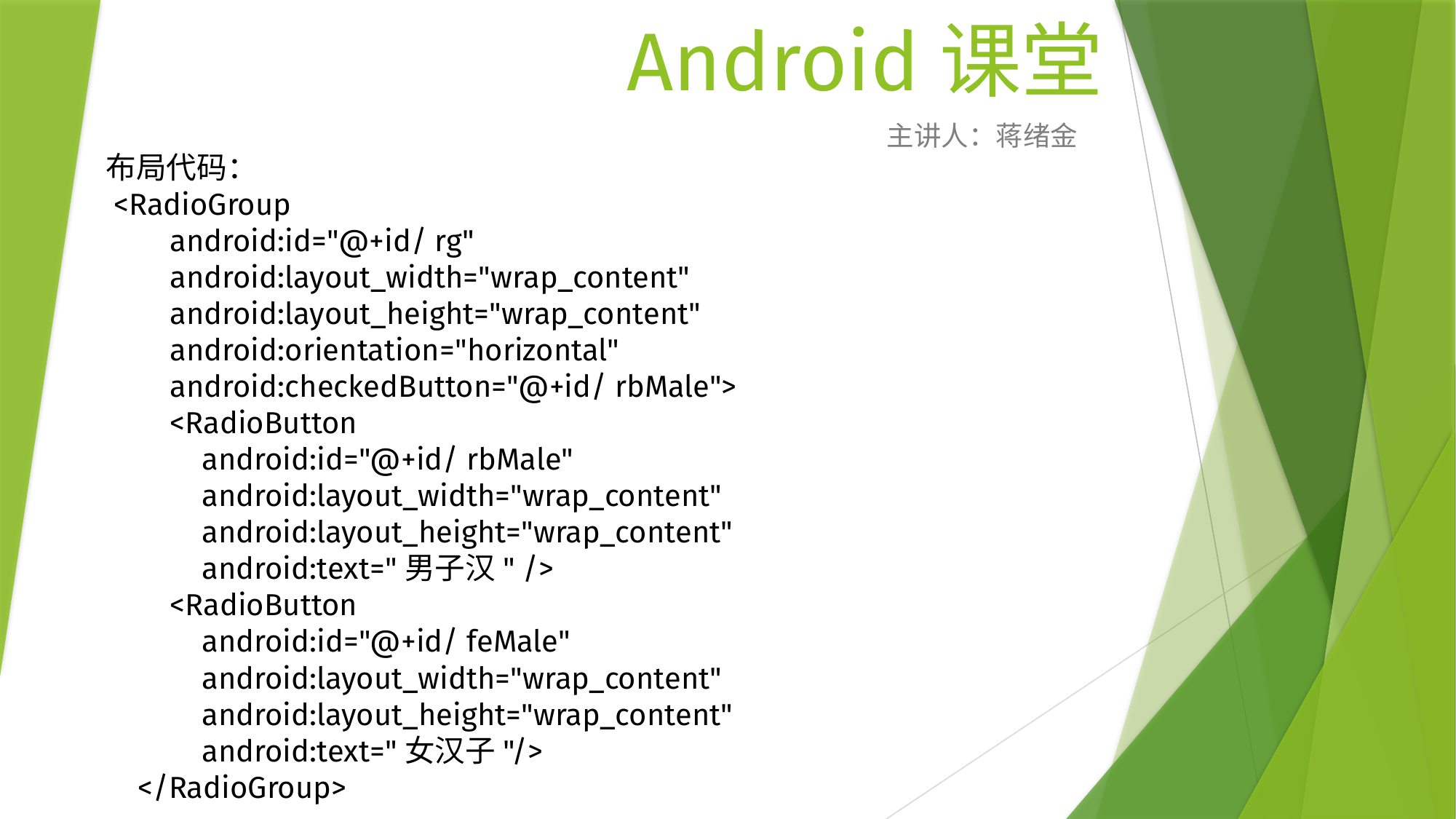

# Android课堂
主讲人：蒋绪金
布局代码：
 <RadioGroup
        android:id="@+id/ rg"
        android:layout_width="wrap_content"
        android:layout_height="wrap_content"
        android:orientation="horizontal"
        android:checkedButton="@+id/ rbMale">
        <RadioButton
            android:id="@+id/ rbMale"
            android:layout_width="wrap_content"
            android:layout_height="wrap_content"
            android:text="男子汉" />
        <RadioButton
            android:id="@+id/ feMale"
            android:layout_width="wrap_content"
            android:layout_height="wrap_content"
            android:text="女汉子"/>
    </RadioGroup>